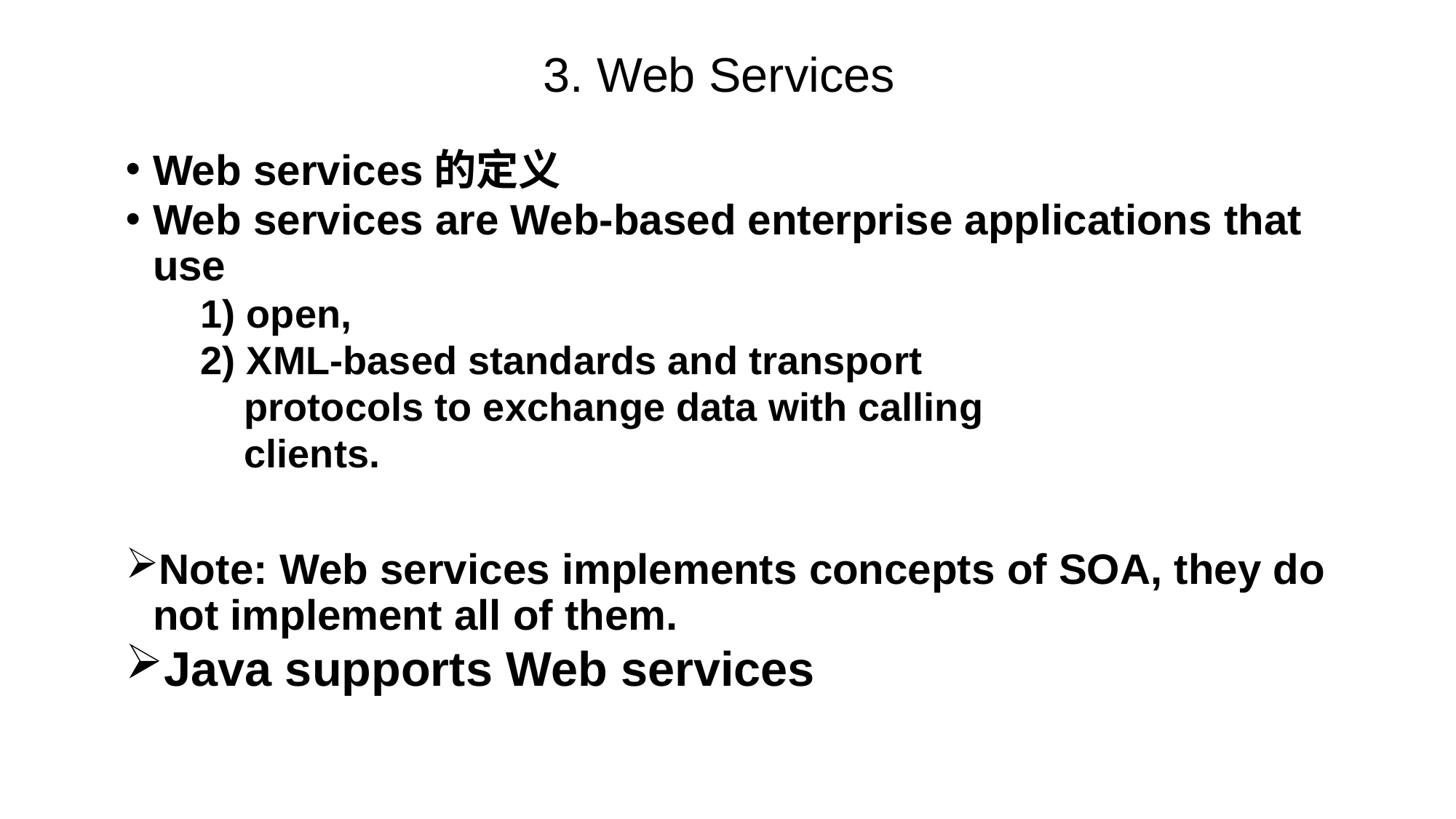

# 3. Web Services
Web services的定义
Web services are Web-based enterprise applications that use
1) open,
2) XML-based standards and transport
    protocols to exchange data with calling
    clients.

Note: Web services implements concepts of SOA, they do not implement all of them.
Java supports Web services